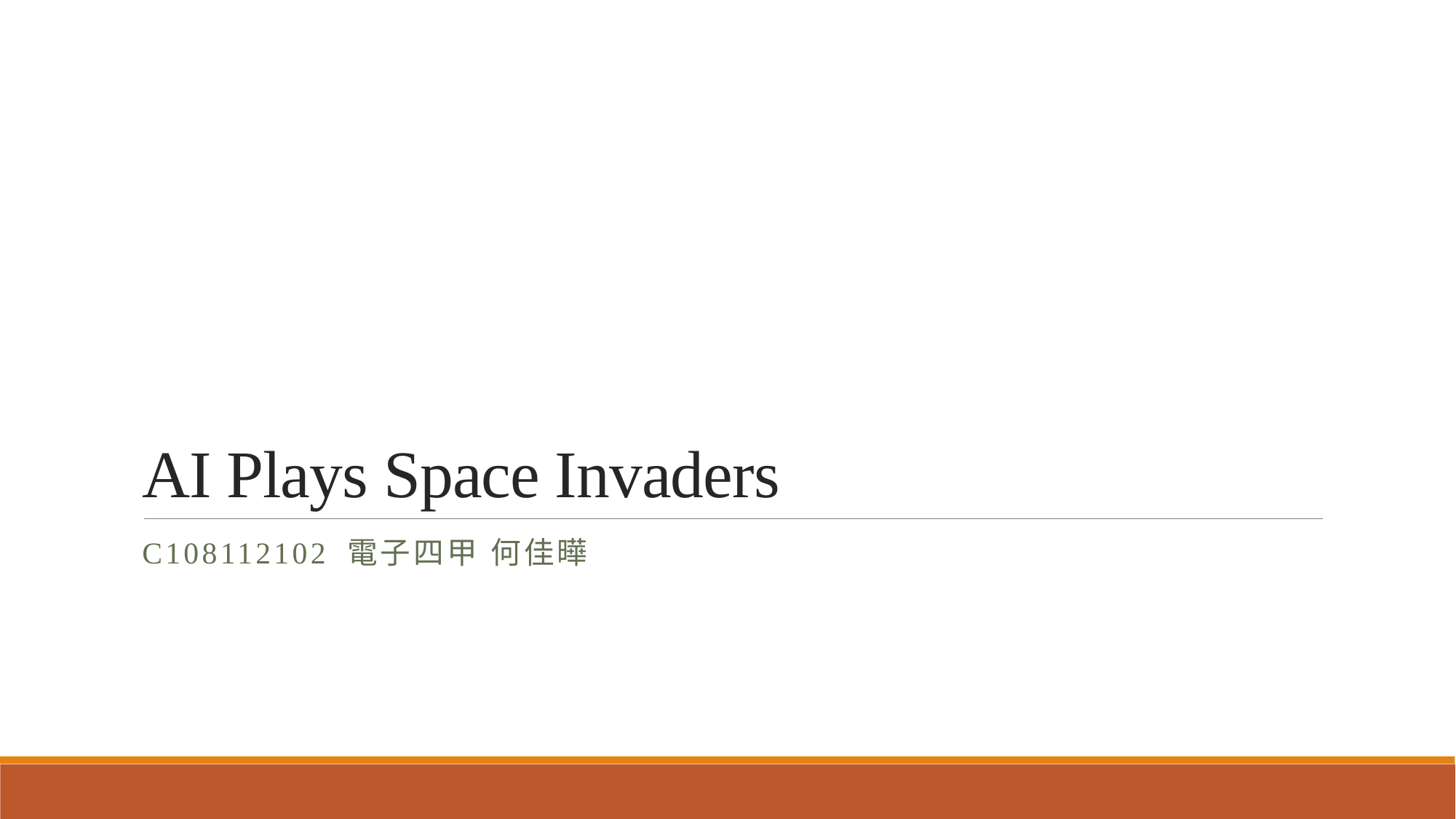

# AI Plays Space Invaders
C108112102 電子四甲 何佳曄